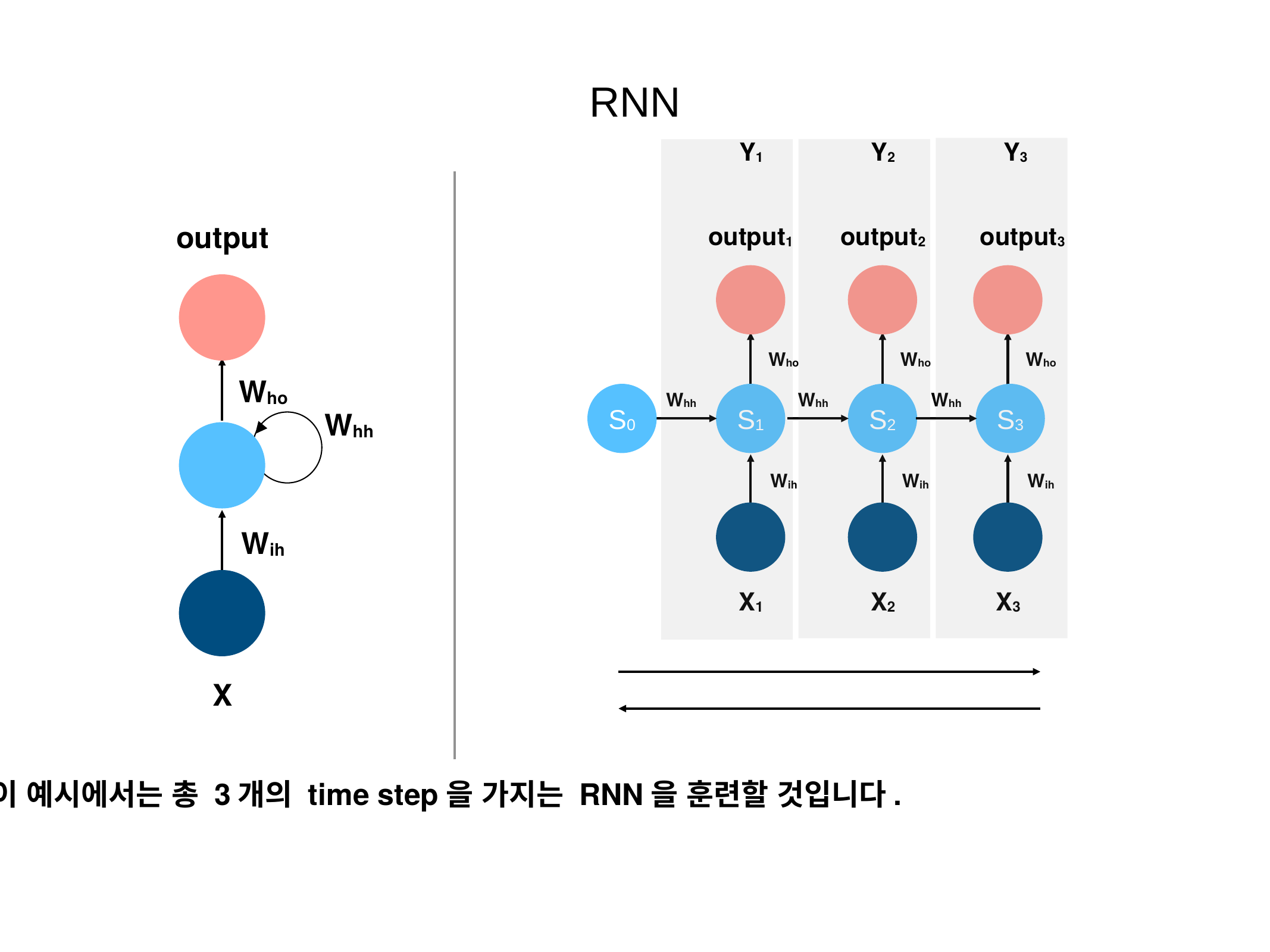

RNN
Y1
Y2
Y3

output
output1
output2
output3

S0
S1

Who
Whh
Wih
X1

S2

Who
Whh
Wih
X2

Who
S3

Wih

X3

Who
Whh
Whh

Wih
간다

X

이 예시에서는 총 3개의 time step을 가지는 RNN을 훈련할 것입니다.